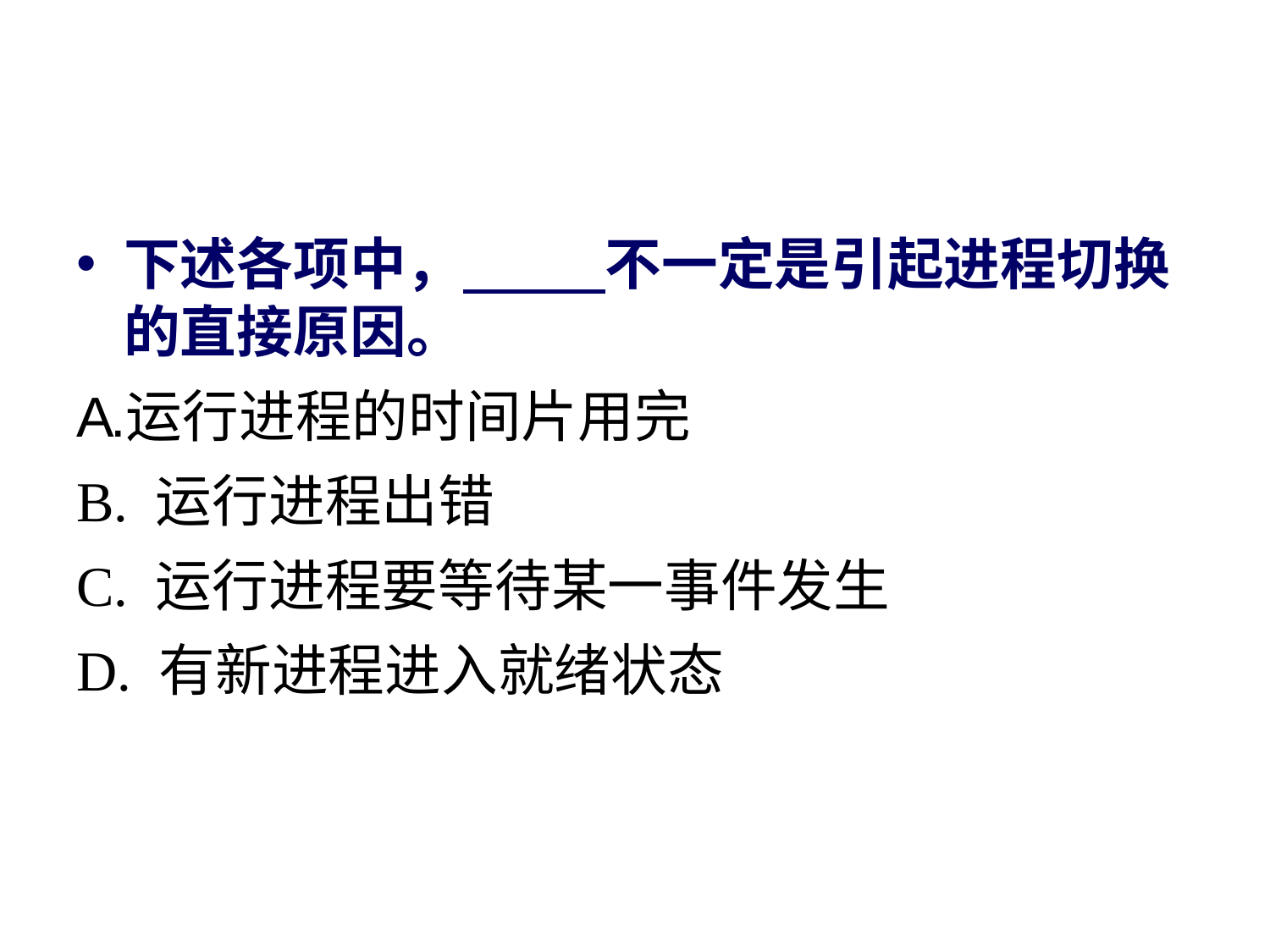

#
下述各项中，           不一定是引起进程切换的直接原因。
运行进程的时间片用完
B. 运行进程出错
C. 运行进程要等待某一事件发生
D. 有新进程进入就绪状态